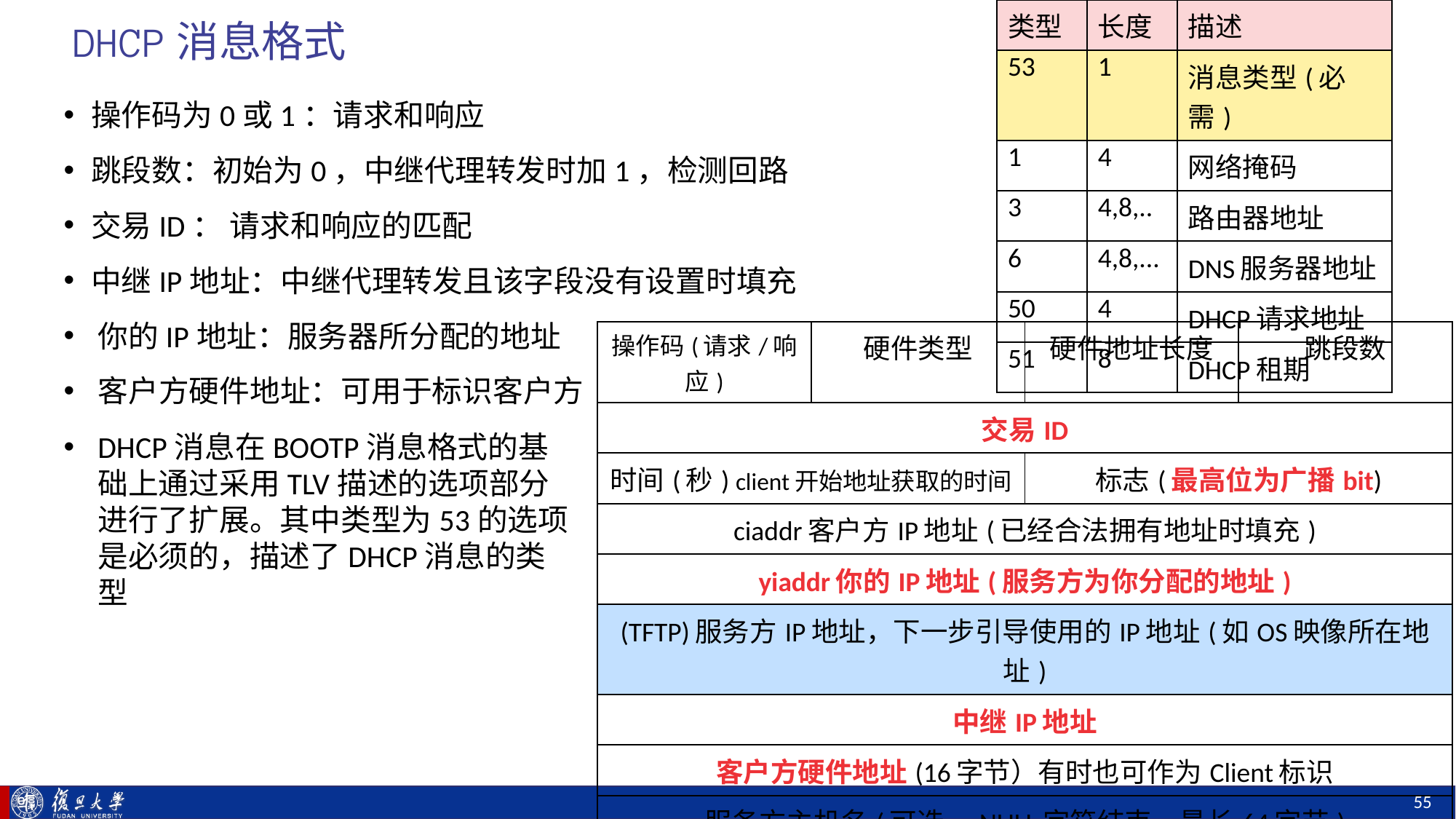

| 类型 | 长度 | 描述 |
| --- | --- | --- |
| 53 | 1 | 消息类型(必需) |
| 1 | 4 | 网络掩码 |
| 3 | 4,8,.. | 路由器地址 |
| 6 | 4,8,... | DNS服务器地址 |
| 50 | 4 | DHCP请求地址 |
| 51 | 8 | DHCP租期 |
# DHCP消息格式
操作码为0或1：请求和响应
跳段数：初始为0，中继代理转发时加1，检测回路
交易ID： 请求和响应的匹配
中继IP地址：中继代理转发且该字段没有设置时填充
你的IP地址：服务器所分配的地址
客户方硬件地址：可用于标识客户方
| 操作码(请求/响应) | 硬件类型 | 硬件地址长度 | 跳段数 |
| --- | --- | --- | --- |
| 交易ID |  |  |  |
| 时间(秒) client开始地址获取的时间 |  | 标志(最高位为广播bit) |  |
| ciaddr客户方IP地址(已经合法拥有地址时填充) |  |  |  |
| yiaddr你的IP地址(服务方为你分配的地址) |  |  |  |
| (TFTP)服务方IP地址，下一步引导使用的IP地址(如OS映像所在地址) |  |  |  |
| 中继IP地址 |  |  |  |
| 客户方硬件地址(16字节）有时也可作为Client标识 |  |  |  |
| 服务方主机名(可选，NULL字符结束，最长64字节) |  |  |  |
| 引导文件路径名(可选，NULL字符结束，最长128字节) |  |  |  |
| 选项(TLV) |  |  |  |
DHCP消息在BOOTP消息格式的基础上通过采用TLV描述的选项部分进行了扩展。其中类型为53的选项是必须的，描述了DHCP消息的类型